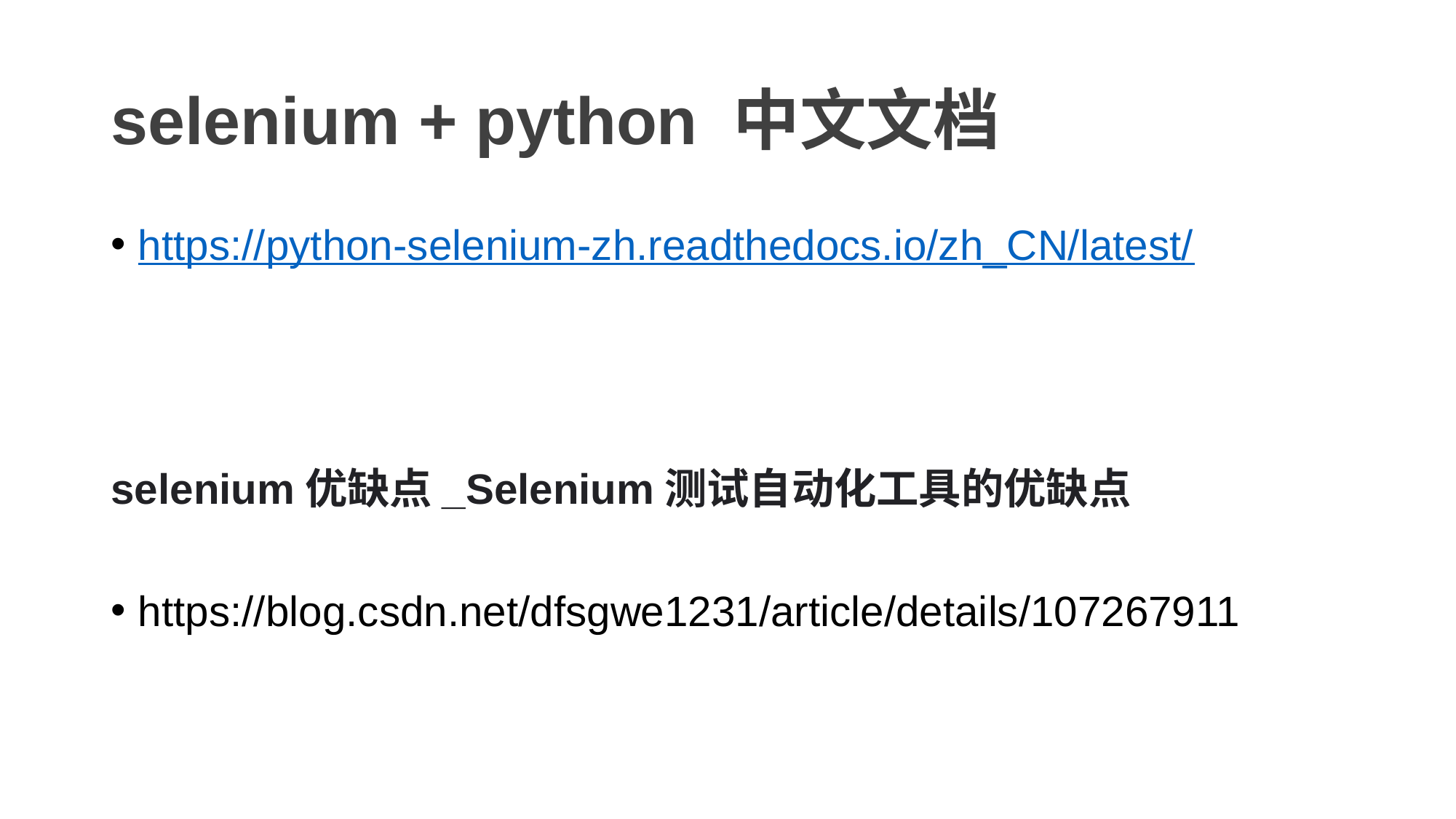

# selenium + python 中文文档
https://python-selenium-zh.readthedocs.io/zh_CN/latest/

selenium优缺点_Selenium测试自动化工具的优缺点

https://blog.csdn.net/dfsgwe1231/article/details/107267911